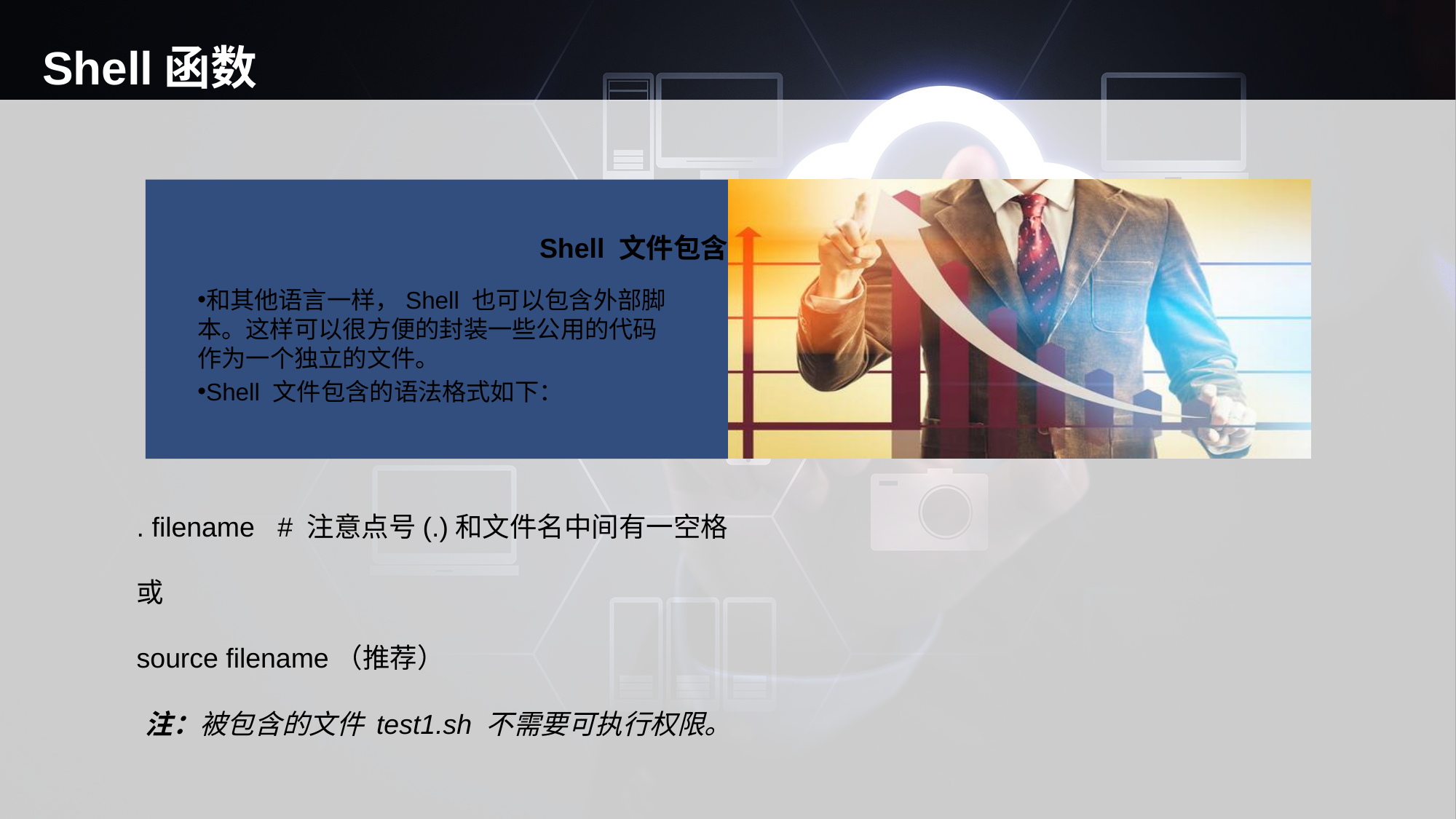

# Shell函数

Shell 文件包含
和其他语言一样，Shell 也可以包含外部脚本。这样可以很方便的封装一些公用的代码作为一个独立的文件。
Shell 文件包含的语法格式如下：
. filename   # 注意点号(.)和文件名中间有一空格

或

source filename（推荐）
注：被包含的文件 test1.sh 不需要可执行权限。